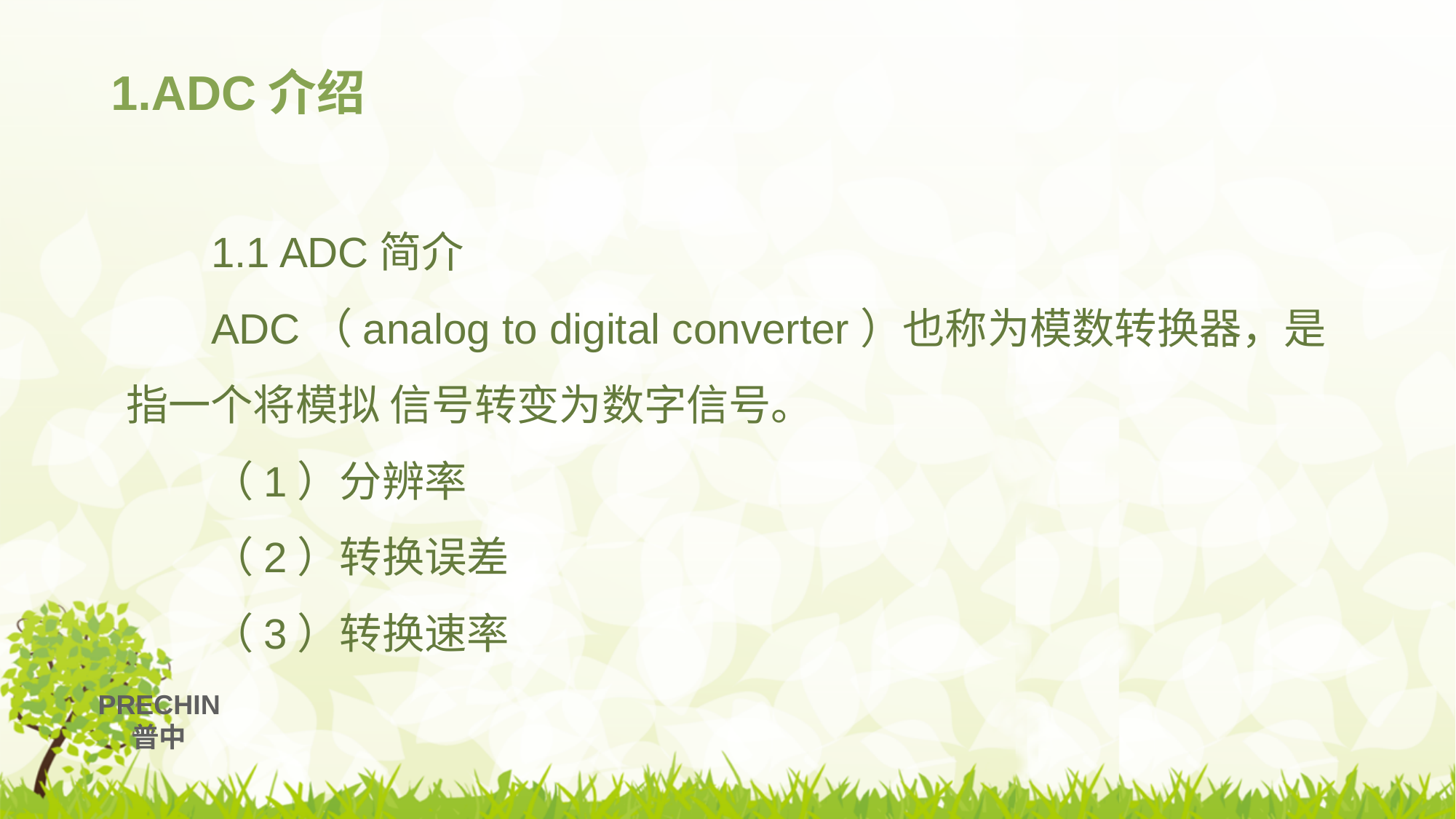

# 1.ADC介绍

1.1 ADC简介
ADC（analog to digital converter）也称为模数转换器，是指一个将模拟 信号转变为数字信号。
（1）分辨率
（2）转换误差
（3）转换速率